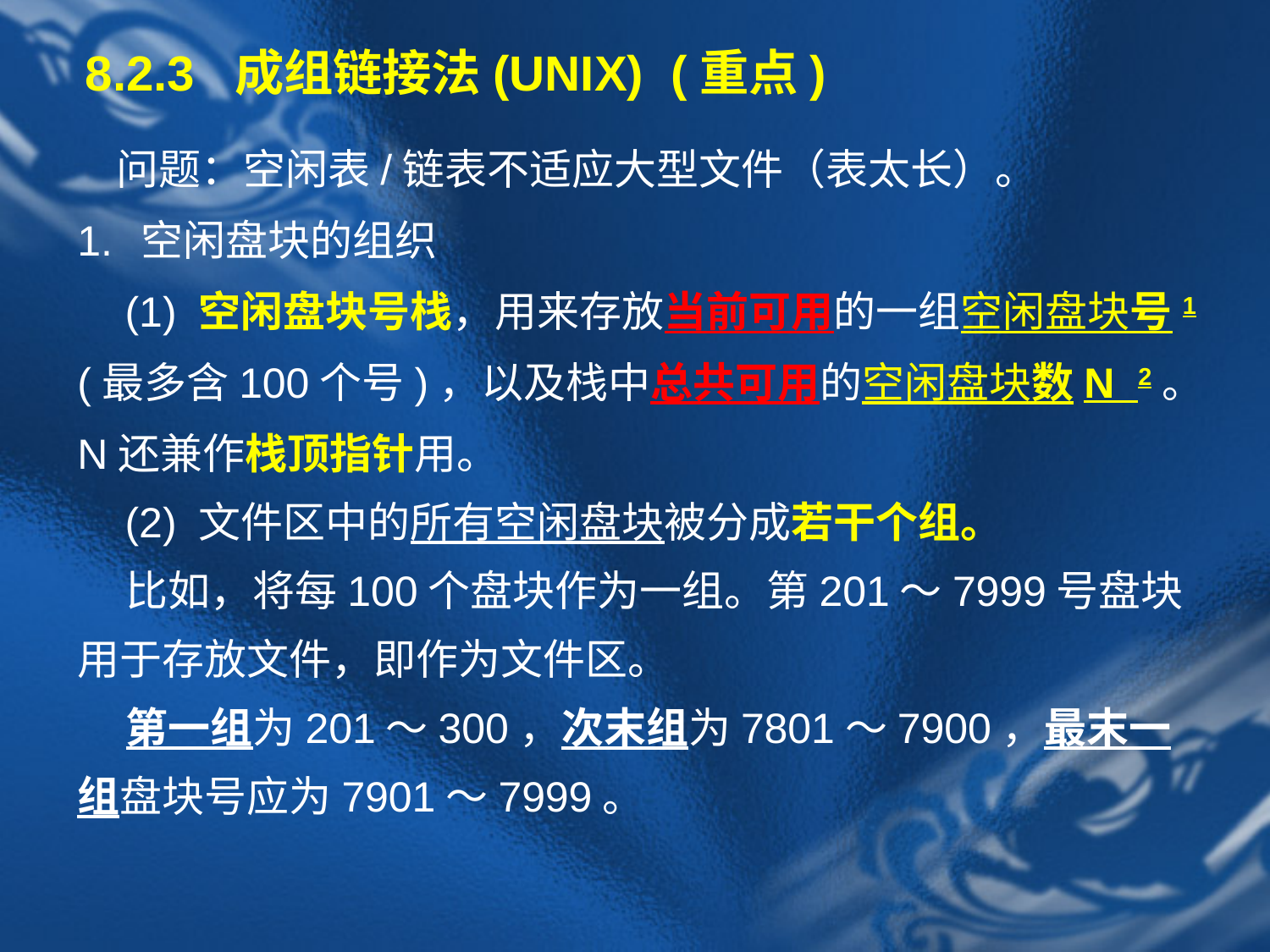

# 8.2.3  成组链接法(UNIX)  (重点)
   问题：空闲表/链表不适应大型文件（表太长）。
空闲盘块的组织
    (1) 空闲盘块号栈，用来存放当前可用的一组空闲盘块号1   (最多含100个号)，以及栈中总共可用的空闲盘块数N  2。N还兼作栈顶指针用。
    (2) 文件区中的所有空闲盘块被分成若干个组。
    比如，将每100个盘块作为一组。第201～7999号盘块用于存放文件，即作为文件区。
    第一组为201～300，次末组为7801～7900，最末一组盘块号应为7901～7999。